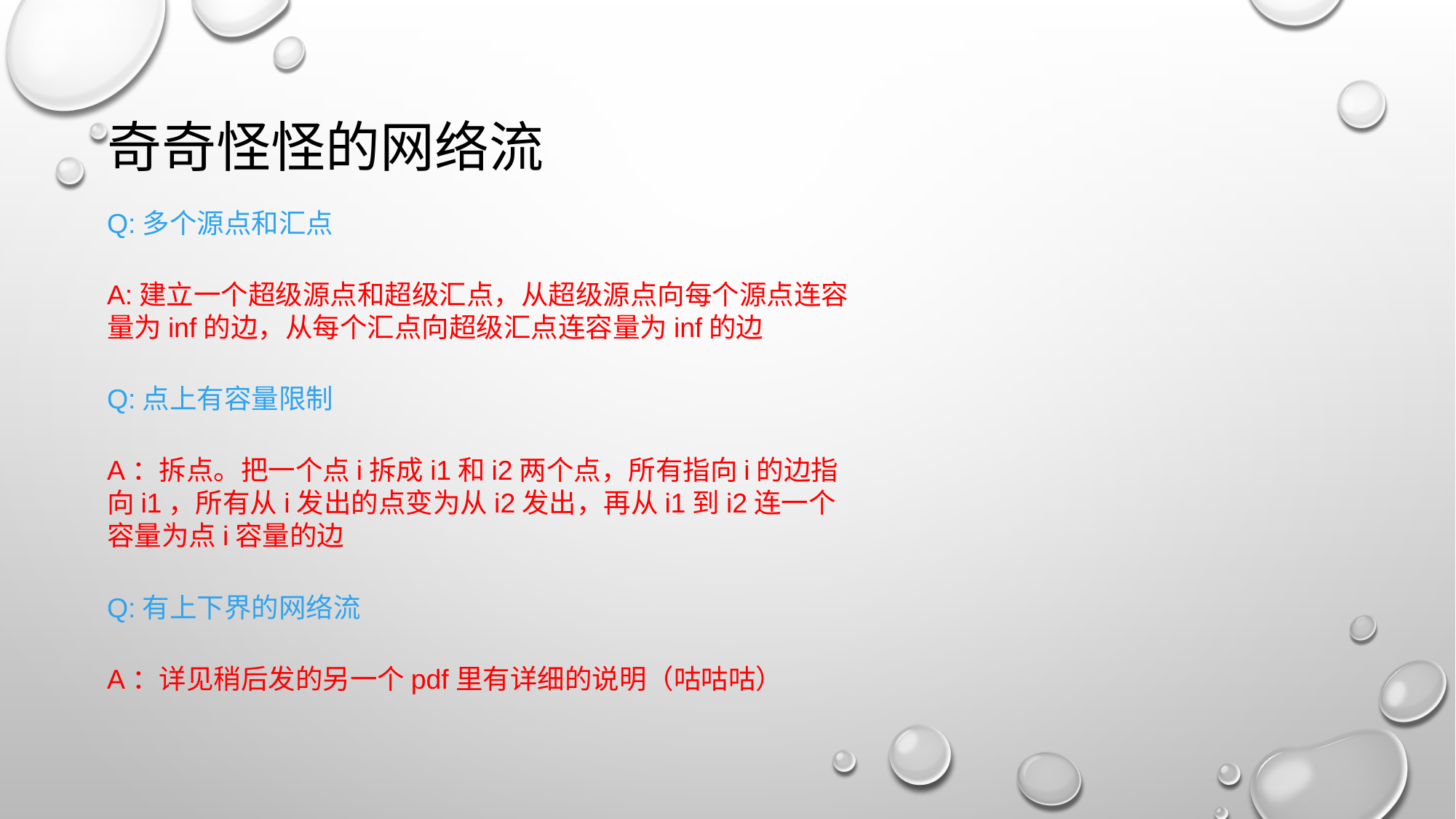

# 奇奇怪怪的网络流
Q:多个源点和汇点
A:建立一个超级源点和超级汇点，从超级源点向每个源点连容量为inf的边，从每个汇点向超级汇点连容量为inf的边
Q:点上有容量限制
A：拆点。把一个点i拆成i1和i2两个点，所有指向i的边指向i1，所有从i发出的点变为从i2发出，再从i1到i2连一个容量为点i容量的边
Q:有上下界的网络流
A：详见稍后发的另一个pdf里有详细的说明（咕咕咕）